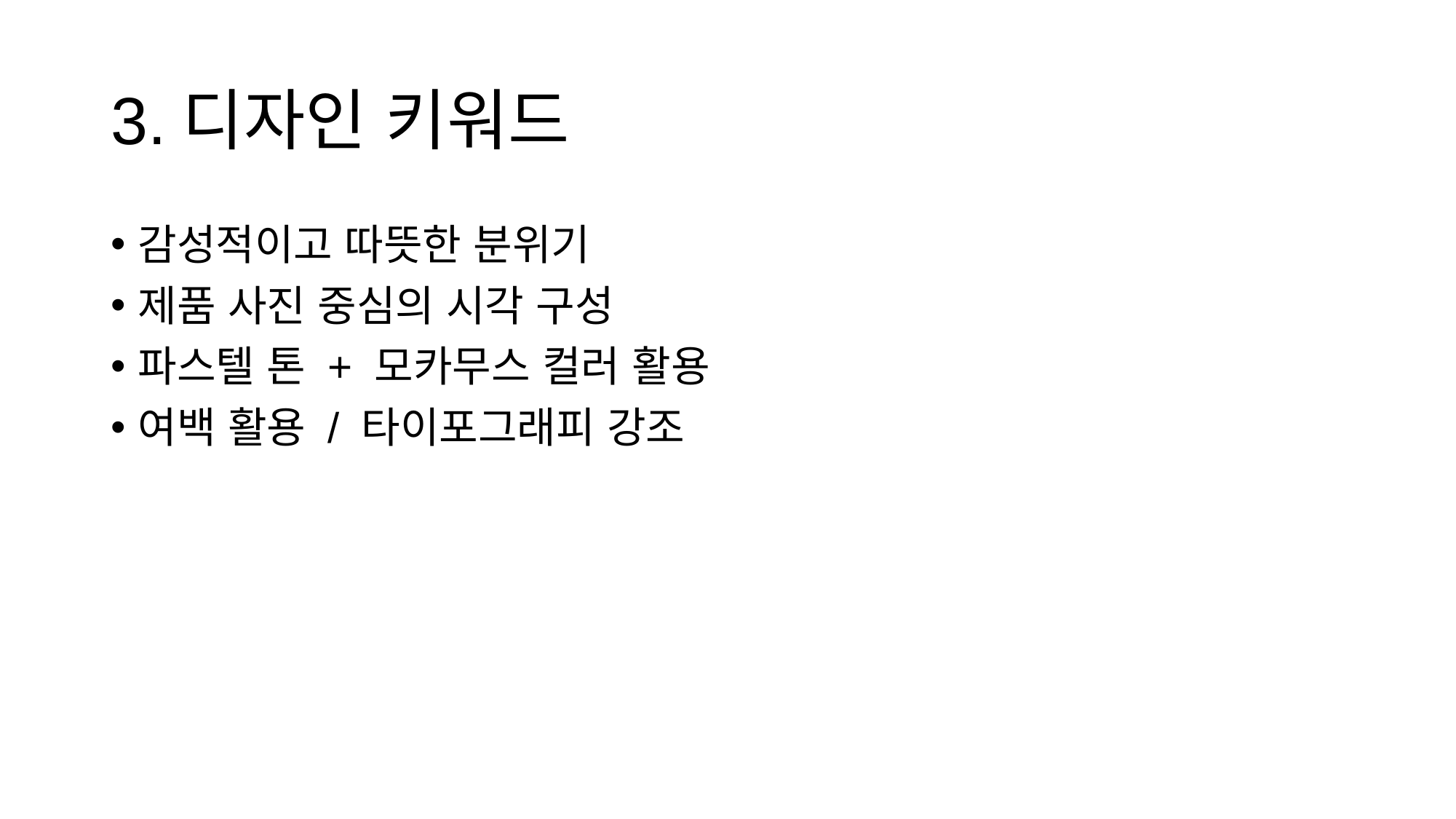

# 3.디자인 키워드
감성적이고 따뜻한 분위기
제품 사진 중심의 시각 구성
파스텔 톤 + 모카무스 컬러 활용
여백 활용 / 타이포그래피 강조